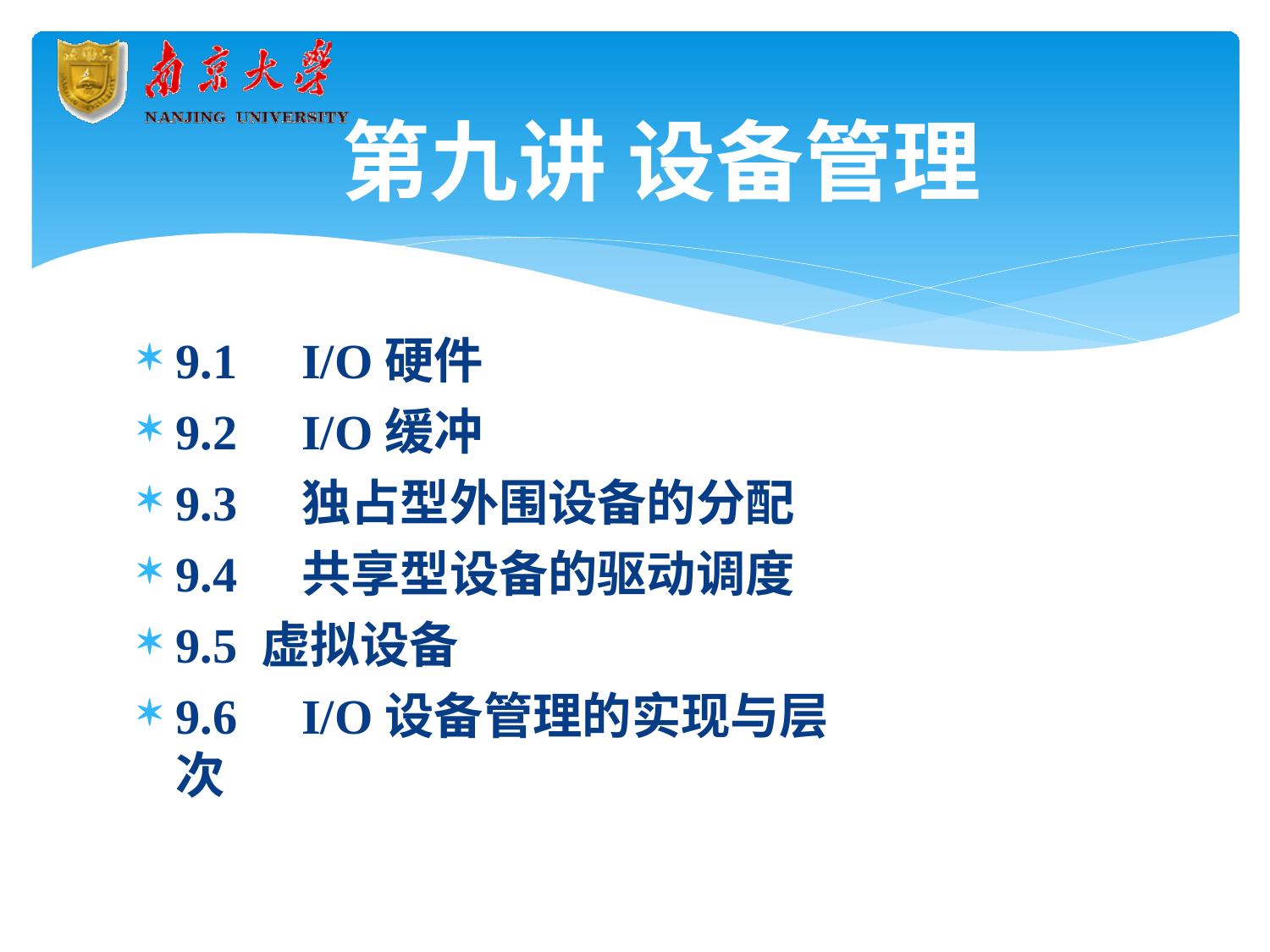

# 第九讲设备管理
9.1	I/O硬件
9.2	I/O缓冲
9.3	独占型外围设备的分配
9.4	共享型设备的驱动调度
9.5 虚拟设备
9.6	I/O设备管理的实现与层次